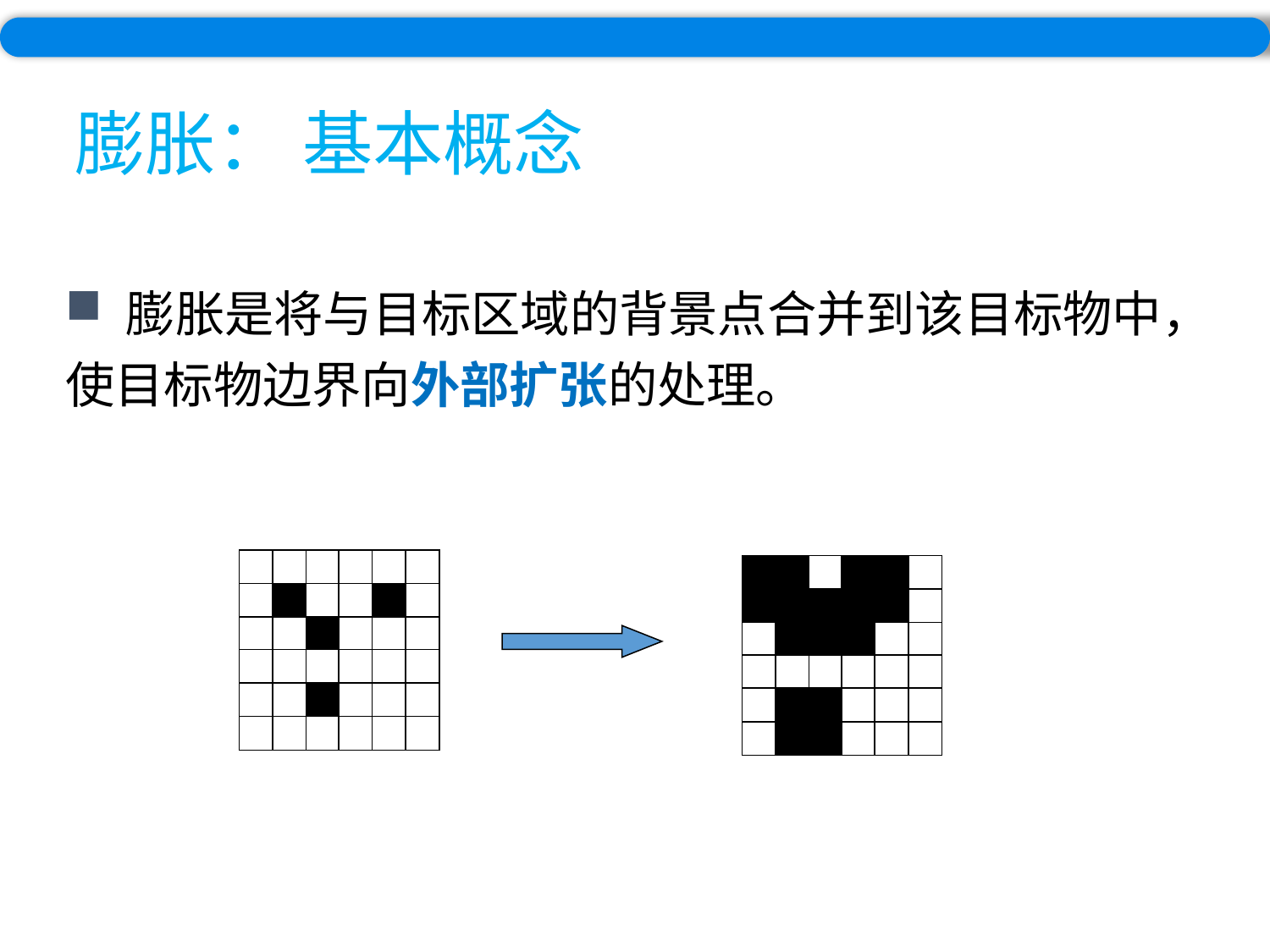

# 膨胀： 基本概念
 膨胀是将与目标区域的背景点合并到该目标物中，使目标物边界向外部扩张的处理。